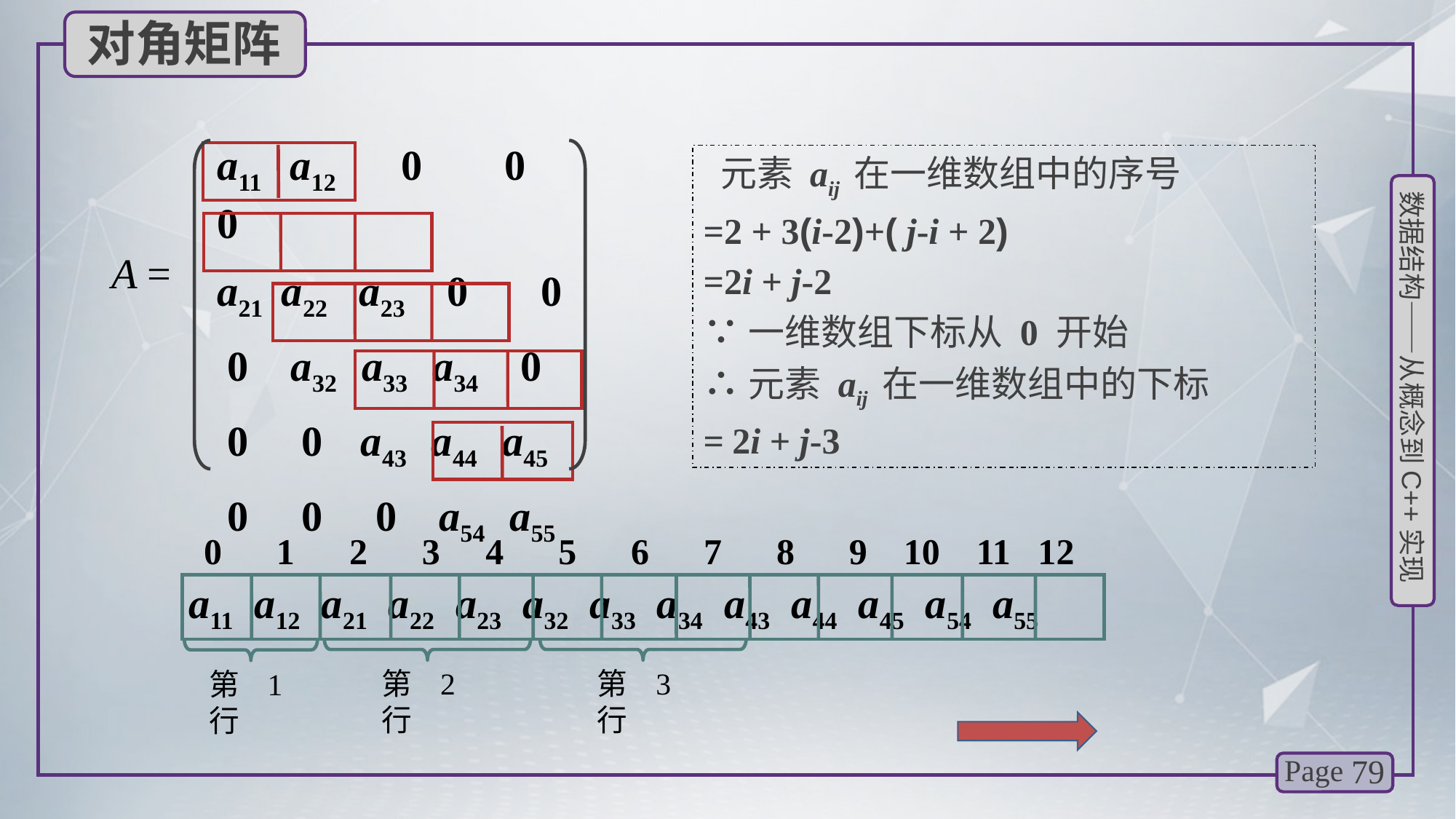

对角矩阵

a11   a12     0　 0　 0
a21   a22   a23    0　 0
 0    a32    a33    a34    0
 0     0    a43    a44    a45
 0     0     0    a54    a55

 元素 aij 在一维数组中的序号
=2 + 3(i-2)+( j-i + 2)
=2i + j-2
∵一维数组下标从 0 开始
∴元素 aij 在一维数组中的下标
= 2i + j-3

A =

0      1      2      3     4      5      6      7      8      9    10    11   12
a11  a12  a21  a22  a23  a32  a33  a34  a43  a44  a45  a54  a55

第3行

第2行

第1行